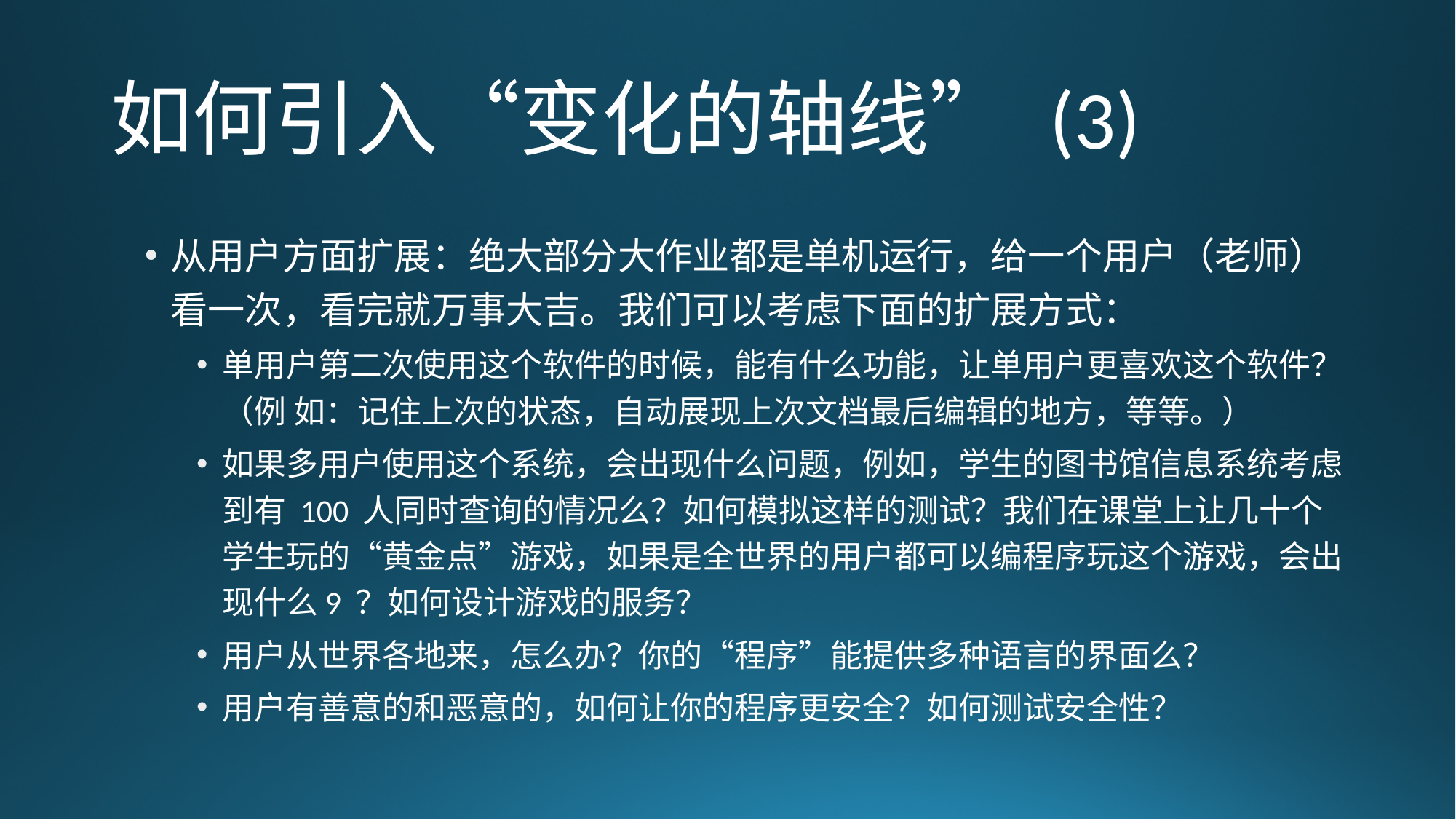

# 如何引入“变化的轴线” (3)
从用户方面扩展：绝大部分大作业都是单机运行，给一个用户（老师）看一次，看完就万事大吉。我们可以考虑下面的扩展方式：
单用户第二次使用这个软件的时候，能有什么功能，让单用户更喜欢这个软件？（例 如：记住上次的状态，自动展现上次文档最后编辑的地方，等等。）
如果多用户使用这个系统，会出现什么问题，例如，学生的图书馆信息系统考虑到有 100 人同时查询的情况么？如何模拟这样的测试？我们在课堂上让几十个学生玩的“黄金点”游戏，如果是全世界的用户都可以编程序玩这个游戏，会出现什么9 ？如何设计游戏的服务？
用户从世界各地来，怎么办？你的“程序”能提供多种语言的界面么？
用户有善意的和恶意的，如何让你的程序更安全？如何测试安全性？